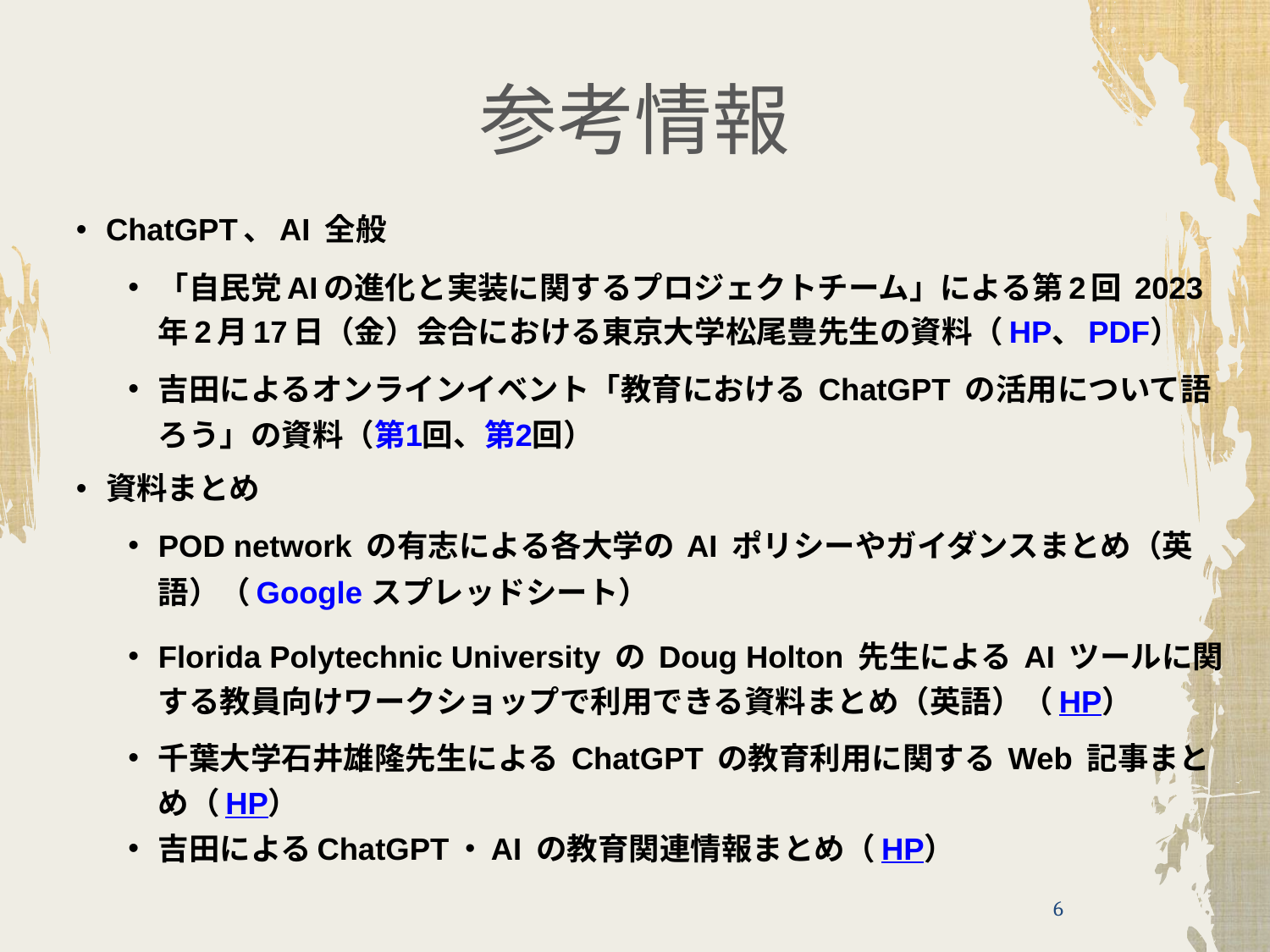

# 参考情報
ChatGPT、AI 全般
「自民党AIの進化と実装に関するプロジェクトチーム」による第2回 2023年2月17日（金）会合における東京大学松尾豊先生の資料（HP、PDF）
吉田によるオンラインイベント「教育における ChatGPT の活用について語ろう」の資料（第1回、第2回）
資料まとめ
POD network の有志による各大学の AI ポリシーやガイダンスまとめ（英語）（Google スプレッドシート）
Florida Polytechnic University の Doug Holton 先生による AI ツールに関する教員向けワークショップで利用できる資料まとめ（英語）（HP）
千葉大学石井雄隆先生による ChatGPT の教育利用に関する Web 記事まとめ（HP）
吉田によるChatGPT・AI の教育関連情報まとめ（HP）
6